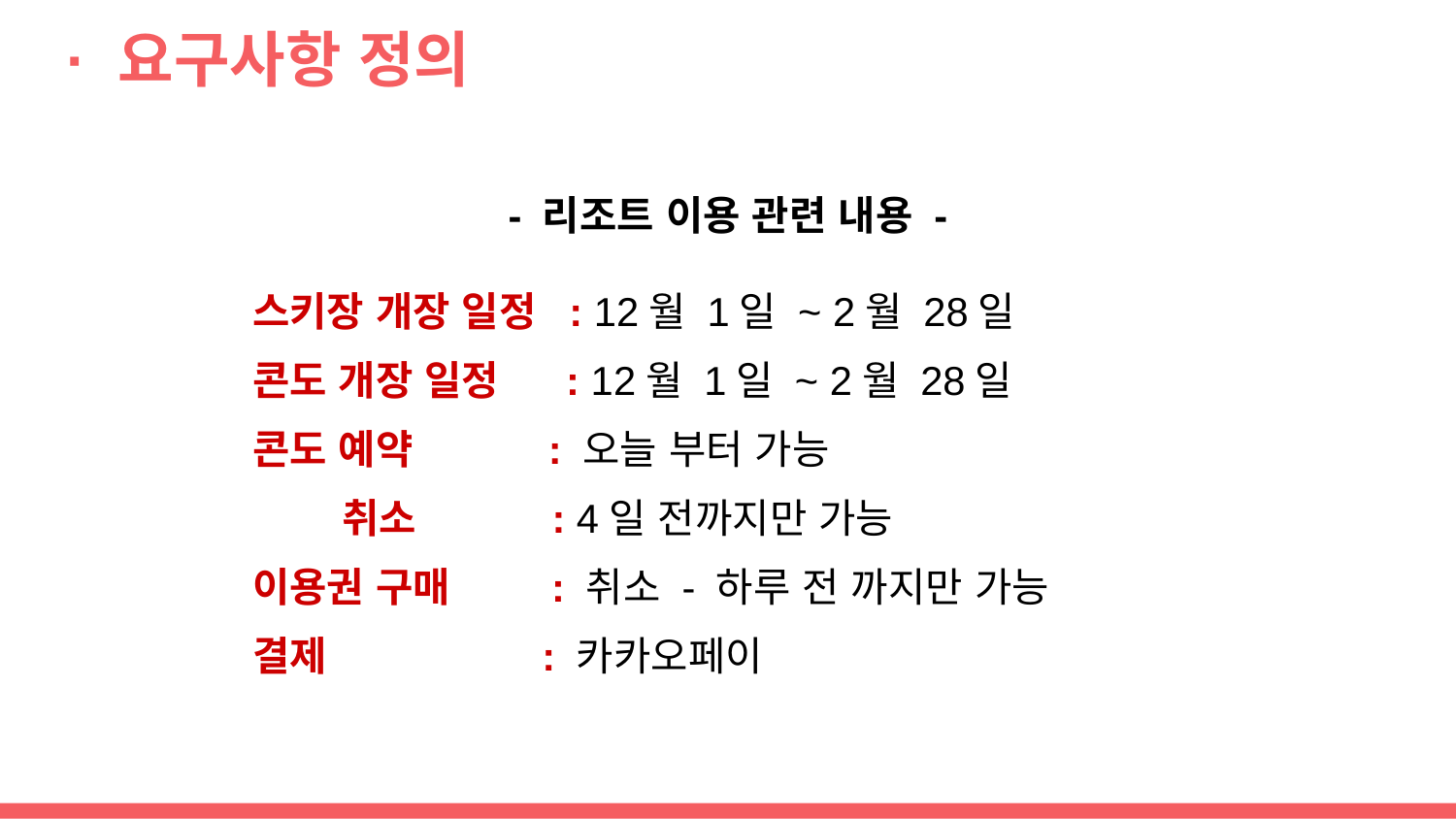

# · 요구사항 정의

- 리조트 이용 관련 내용 -

스키장 개장 일정  : 12월 1일 ~ 2월 28일
콘도 개장 일정     : 12월 1일 ~ 2월 28일
콘도 예약           : 오늘 부터 가능
       취소           : 4일 전까지만 가능
이용권 구매        : 취소 - 하루 전 까지만 가능
결제                  : 카카오페이